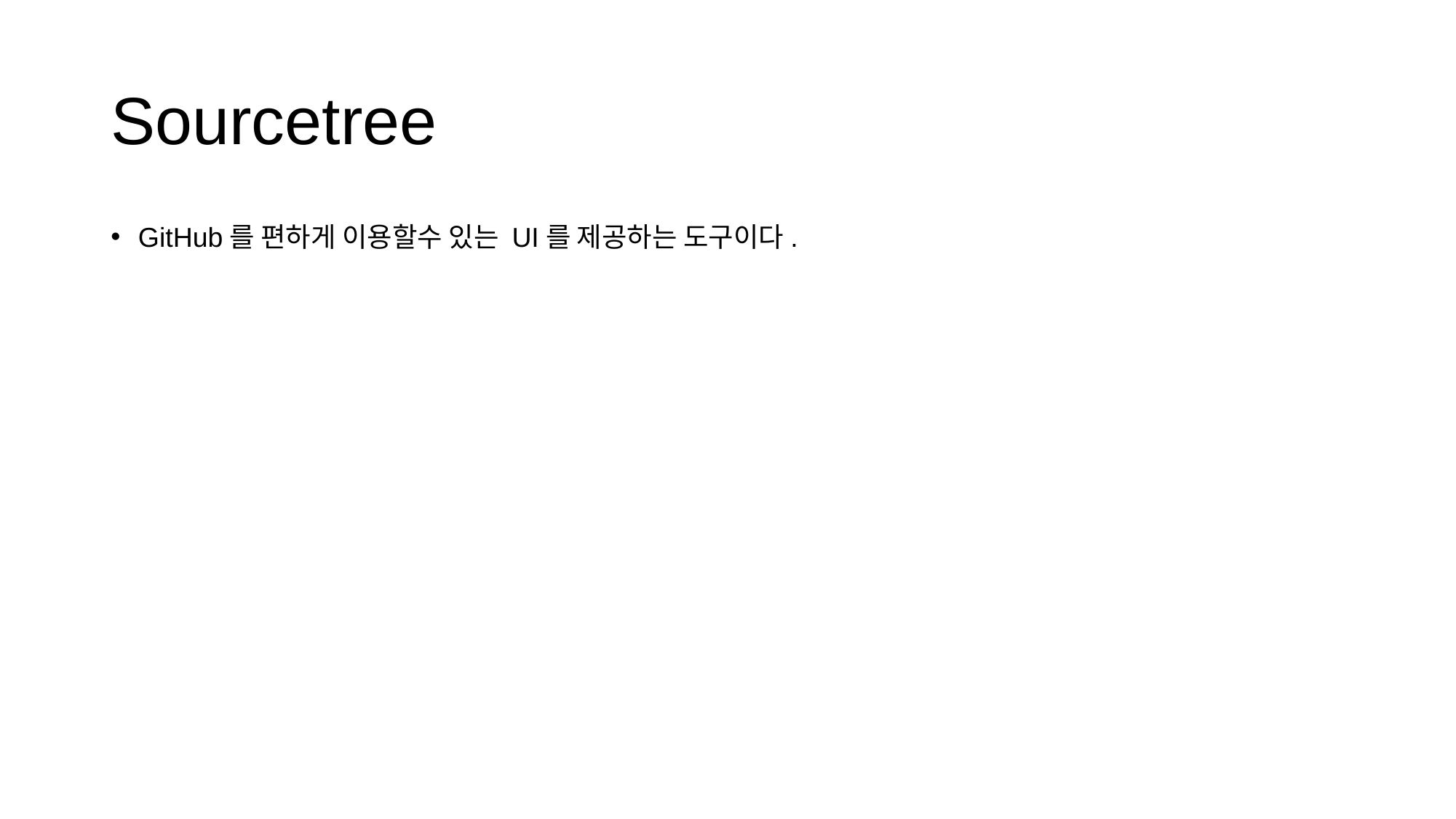

# Sourcetree
GitHub를 편하게 이용할수 있는 UI를 제공하는 도구이다.